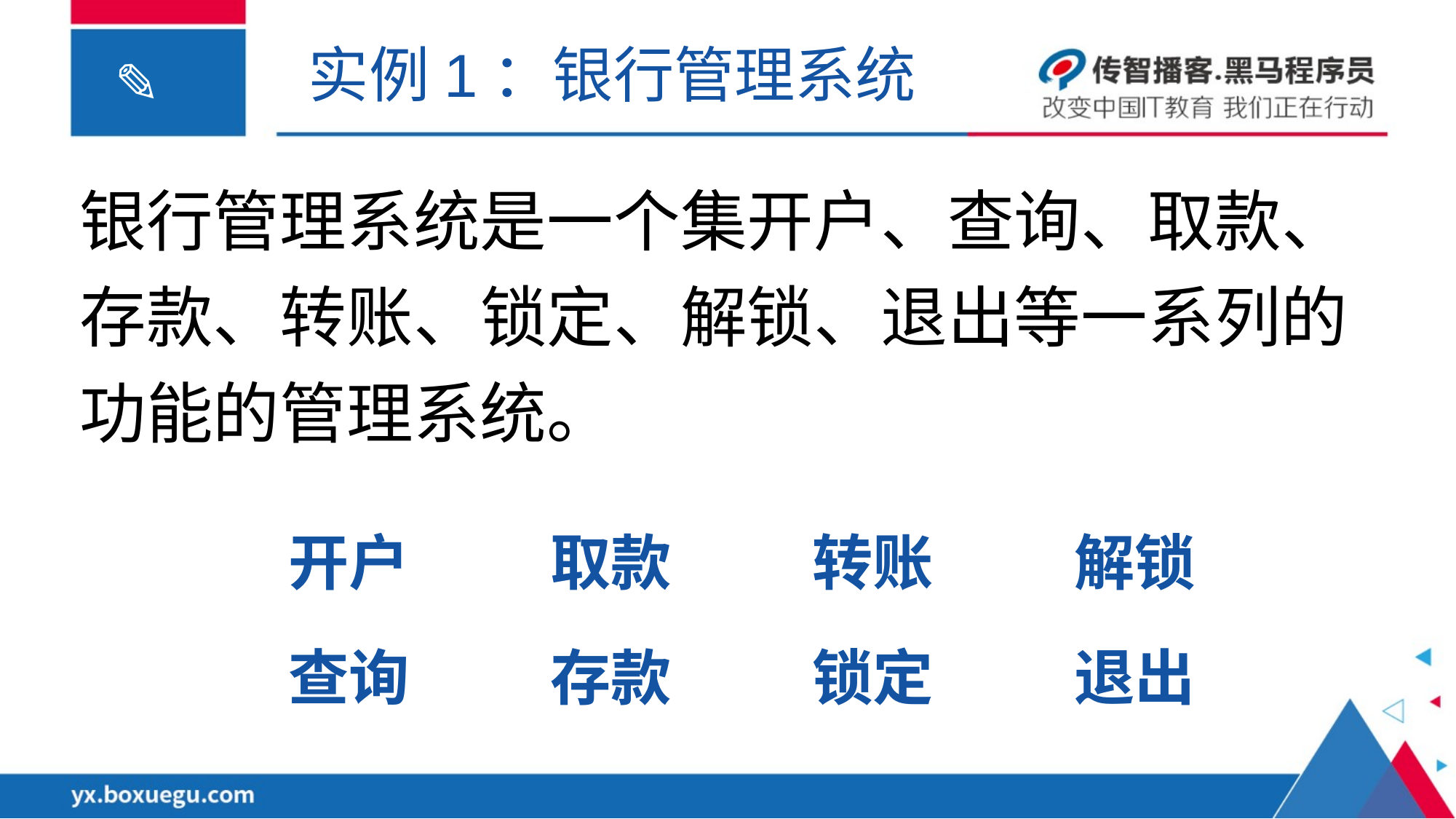

实例1：银行管理系统
银行管理系统是一个集开户、查询、取款、存款、转账、锁定、解锁、退出等一系列的功能的管理系统。
开户
取款
转账
解锁
查询
存款
锁定
退出